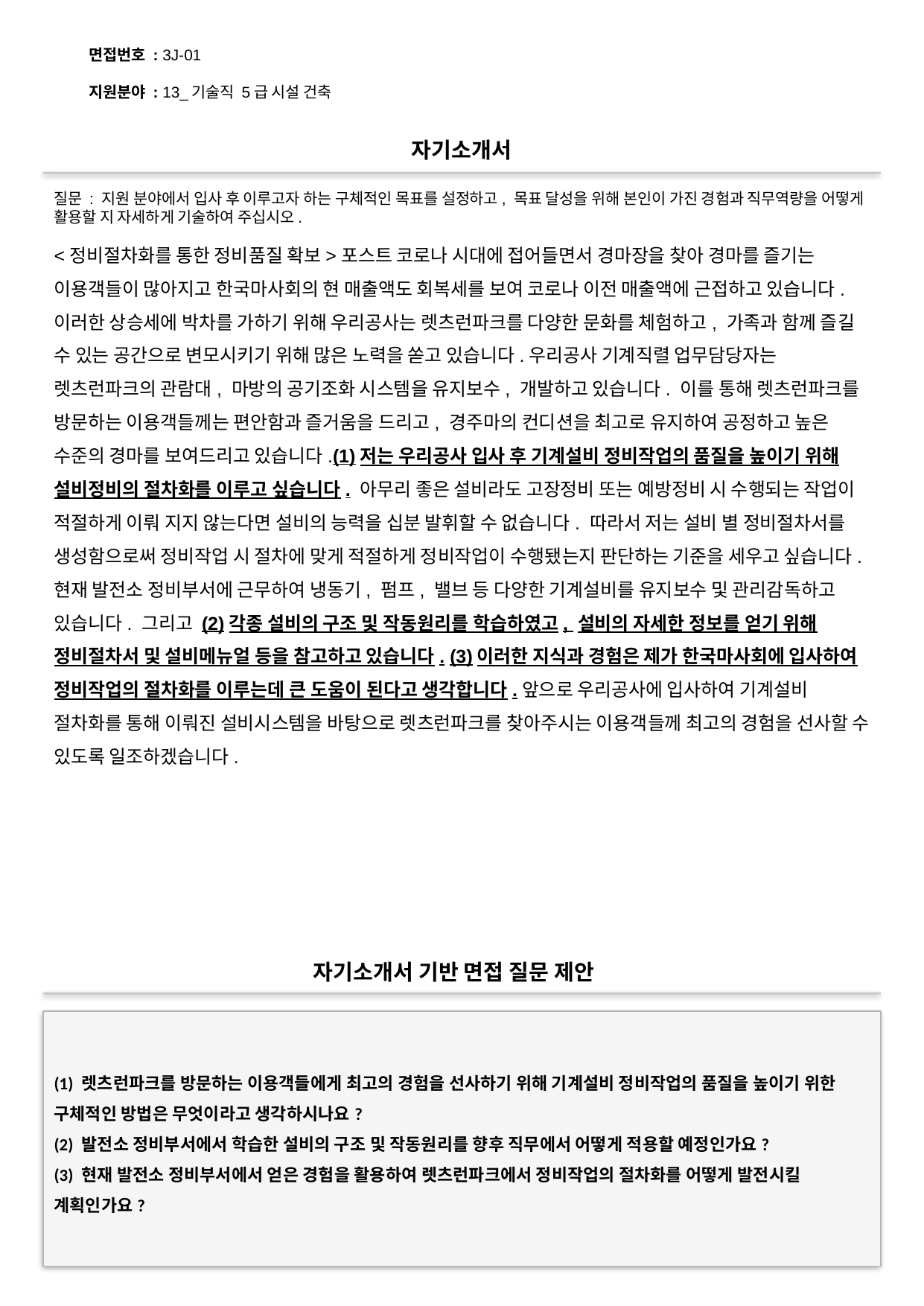

면접번호 : 3J-01

지원분야 : 13_기술직 5급 시설 건축
#

자기소개서

질문 : 지원 분야에서 입사 후 이루고자 하는 구체적인 목표를 설정하고, 목표 달성을 위해 본인이 가진 경험과 직무역량을 어떻게 활용할 지 자세하게 기술하여 주십시오.

<정비절차화를 통한 정비품질 확보>포스트 코로나 시대에 접어들면서 경마장을 찾아 경마를 즐기는 이용객들이 많아지고 한국마사회의 현 매출액도 회복세를 보여 코로나 이전 매출액에 근접하고 있습니다. 이러한 상승세에 박차를 가하기 위해 우리공사는 렛츠런파크를 다양한 문화를 체험하고, 가족과 함께 즐길 수 있는 공간으로 변모시키기 위해 많은 노력을 쏟고 있습니다.우리공사 기계직렬 업무담당자는 렛츠런파크의 관람대, 마방의 공기조화 시스템을 유지보수, 개발하고 있습니다. 이를 통해 렛츠런파크를 방문하는 이용객들께는 편안함과 즐거움을 드리고, 경주마의 컨디션을 최고로 유지하여 공정하고 높은 수준의 경마를 보여드리고 있습니다.(1)저는 우리공사 입사 후 기계설비 정비작업의 품질을 높이기 위해 설비정비의 절차화를 이루고 싶습니다. 아무리 좋은 설비라도 고장정비 또는 예방정비 시 수행되는 작업이 적절하게 이뤄 지지 않는다면 설비의 능력을 십분 발휘할 수 없습니다. 따라서 저는 설비 별 정비절차서를 생성함으로써 정비작업 시 절차에 맞게 적절하게 정비작업이 수행됐는지 판단하는 기준을 세우고 싶습니다.현재 발전소 정비부서에 근무하여 냉동기, 펌프, 밸브 등 다양한 기계설비를 유지보수 및 관리감독하고 있습니다. 그리고 (2)각종 설비의 구조 및 작동원리를 학습하였고, 설비의 자세한 정보를 얻기 위해 정비절차서 및 설비메뉴얼 등을 참고하고 있습니다. (3)이러한 지식과 경험은 제가 한국마사회에 입사하여 정비작업의 절차화를 이루는데 큰 도움이 된다고 생각합니다.앞으로 우리공사에 입사하여 기계설비 절차화를 통해 이뤄진 설비시스템을 바탕으로 렛츠런파크를 찾아주시는 이용객들께 최고의 경험을 선사할 수 있도록 일조하겠습니다.

자기소개서 기반 면접 질문 제안

(1) 렛츠런파크를 방문하는 이용객들에게 최고의 경험을 선사하기 위해 기계설비 정비작업의 품질을 높이기 위한 구체적인 방법은 무엇이라고 생각하시나요?
(2) 발전소 정비부서에서 학습한 설비의 구조 및 작동원리를 향후 직무에서 어떻게 적용할 예정인가요?
(3) 현재 발전소 정비부서에서 얻은 경험을 활용하여 렛츠런파크에서 정비작업의 절차화를 어떻게 발전시킬 계획인가요?